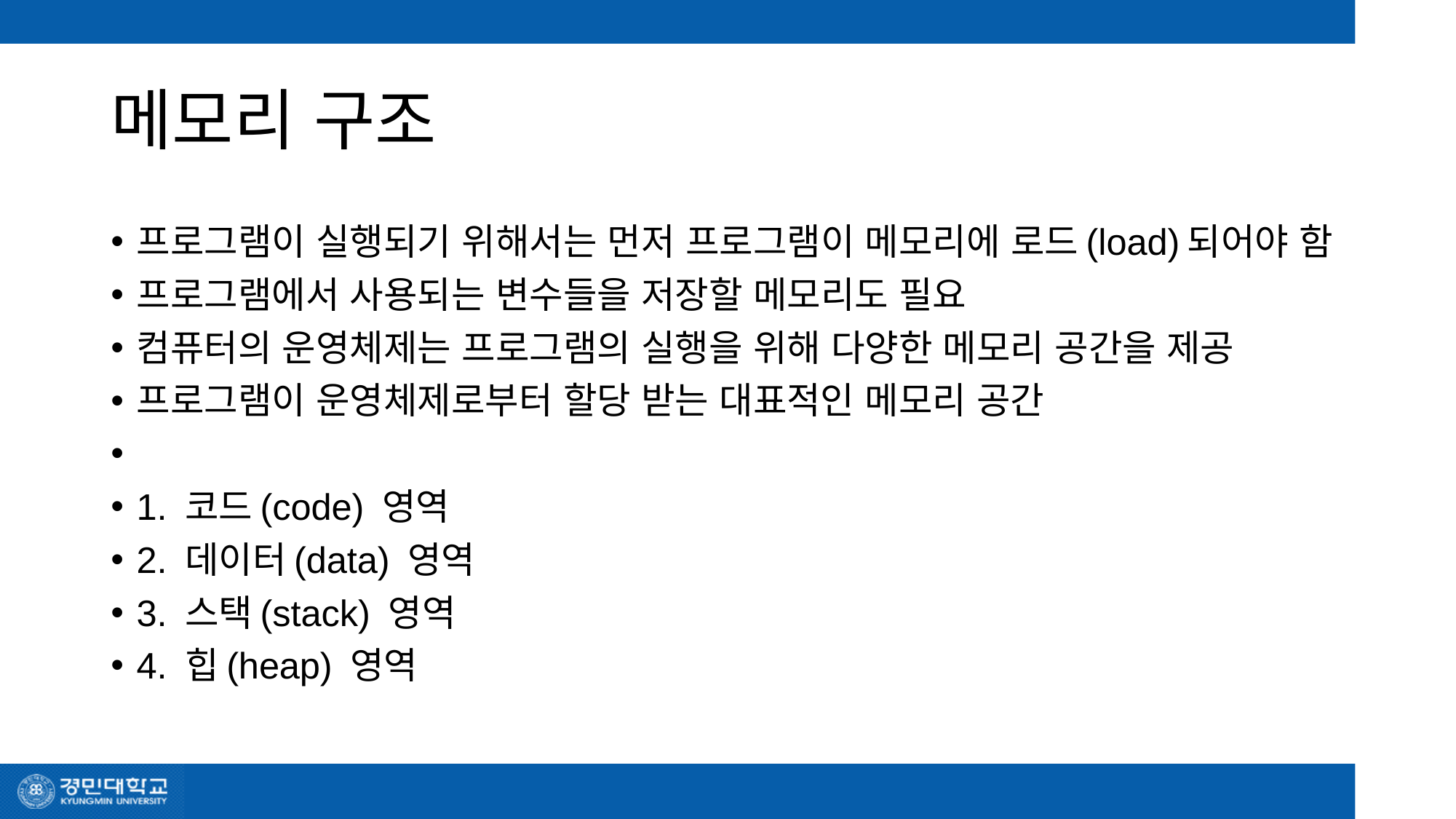

# 메모리 구조
프로그램이 실행되기 위해서는 먼저 프로그램이 메모리에 로드(load)되어야 함
프로그램에서 사용되는 변수들을 저장할 메모리도 필요
컴퓨터의 운영체제는 프로그램의 실행을 위해 다양한 메모리 공간을 제공
프로그램이 운영체제로부터 할당 받는 대표적인 메모리 공간

1. 코드(code) 영역
2. 데이터(data) 영역
3. 스택(stack) 영역
4. 힙(heap) 영역